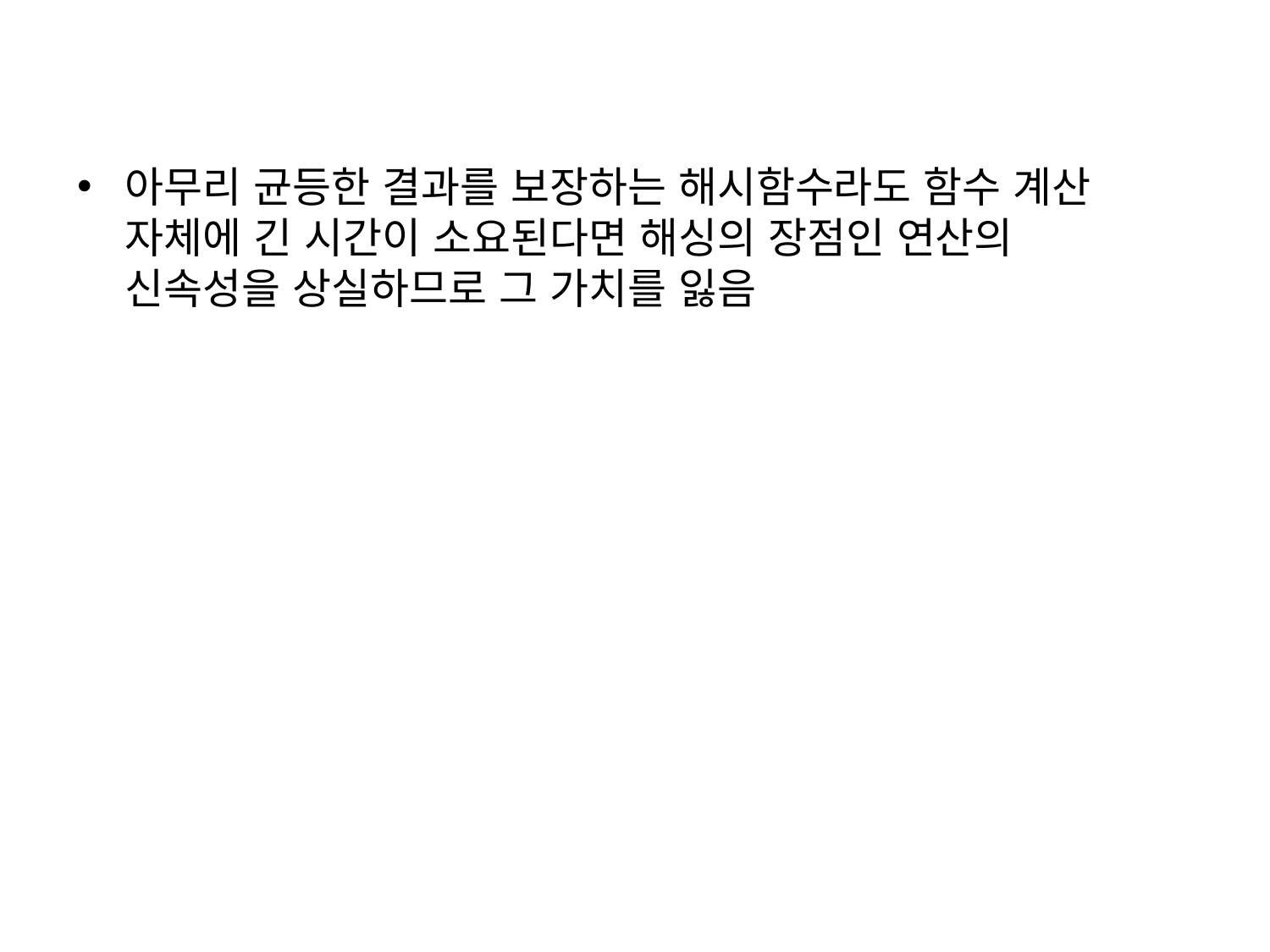

아무리 균등한 결과를 보장하는 해시함수라도 함수 계산 자체에 긴 시간이 소요된다면 해싱의 장점인 연산의 신속성을 상실하므로 그 가치를 잃음